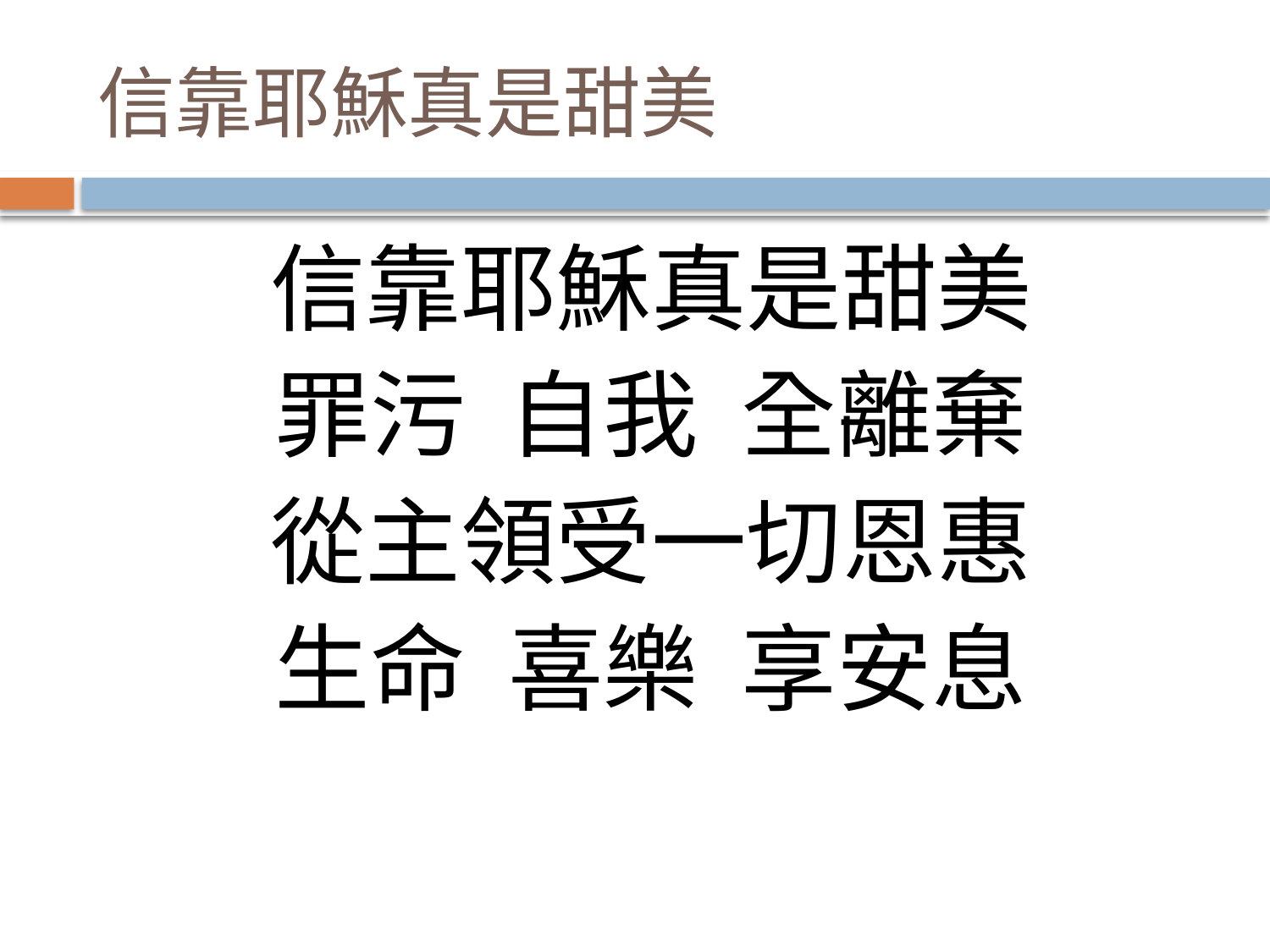

# 信靠耶穌真是甜美
信靠耶穌真是甜美
罪污  自我  全離棄
從主領受一切恩惠
生命  喜樂  享安息